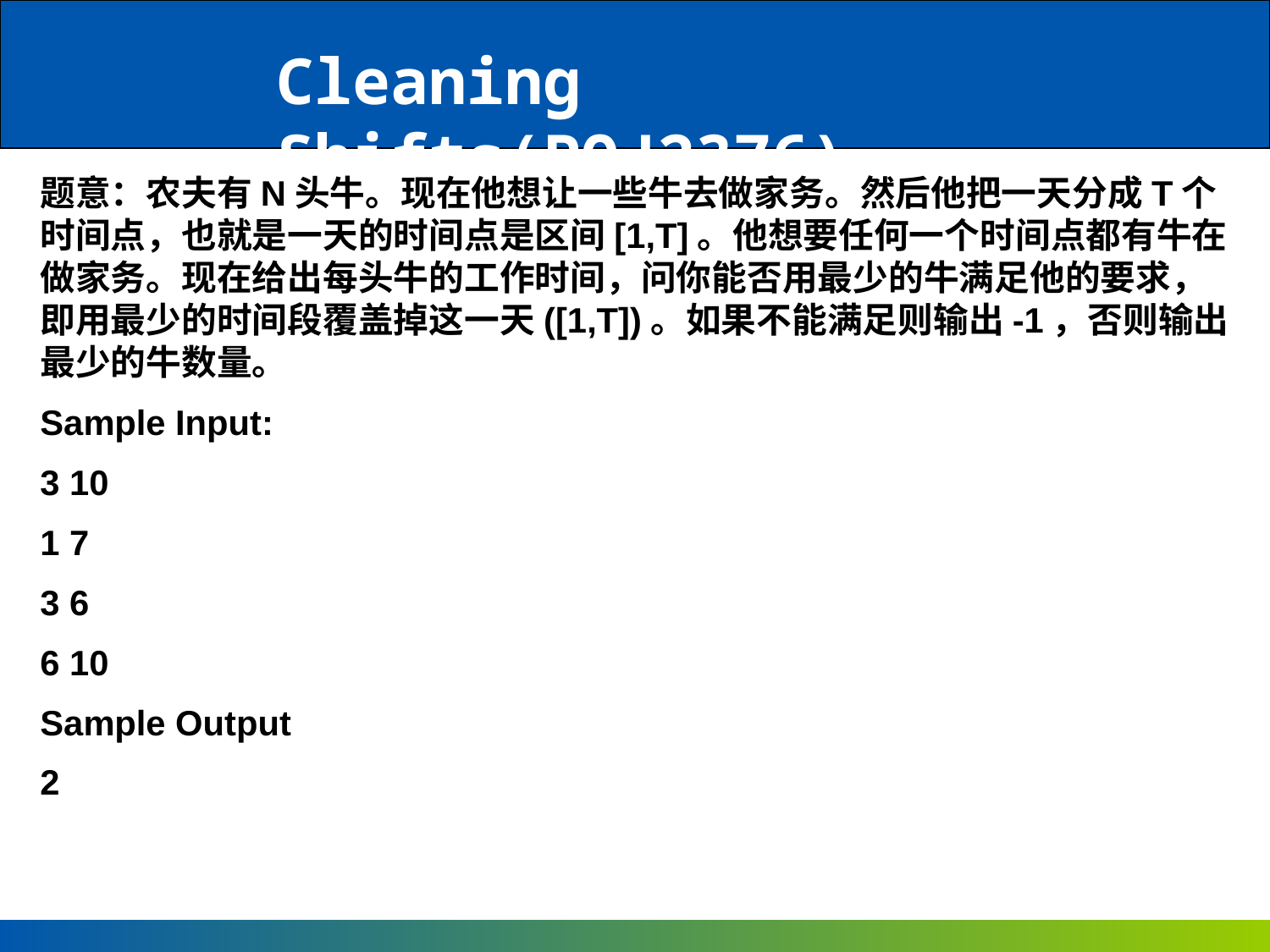

Cleaning Shifts(POJ2376)
题意：农夫有N头牛。现在他想让一些牛去做家务。然后他把一天分成T个时间点，也就是一天的时间点是区间[1,T]。他想要任何一个时间点都有牛在做家务。现在给出每头牛的工作时间，问你能否用最少的牛满足他的要求，即用最少的时间段覆盖掉这一天([1,T])。如果不能满足则输出-1，否则输出最少的牛数量。
Sample Input:
3 10
1 7
3 6
6 10
Sample Output
2